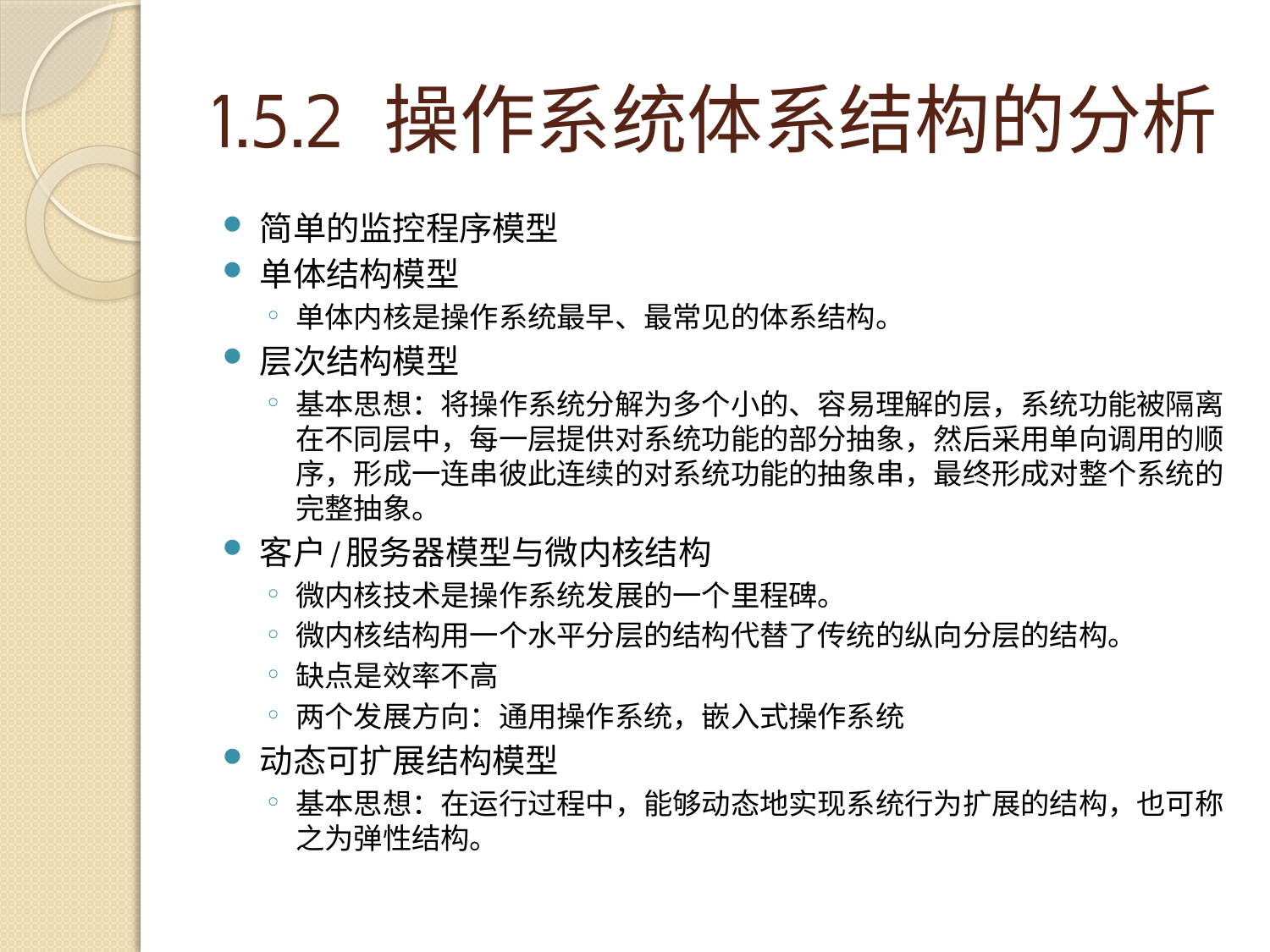

# 1.5.2 操作系统体系结构的分析
简单的监控程序模型
单体结构模型
单体内核是操作系统最早、最常见的体系结构。
层次结构模型
基本思想：将操作系统分解为多个小的、容易理解的层，系统功能被隔离在不同层中，每一层提供对系统功能的部分抽象，然后采用单向调用的顺序，形成一连串彼此连续的对系统功能的抽象串，最终形成对整个系统的完整抽象。
客户/服务器模型与微内核结构
微内核技术是操作系统发展的一个里程碑。
微内核结构用一个水平分层的结构代替了传统的纵向分层的结构。
缺点是效率不高
两个发展方向：通用操作系统，嵌入式操作系统
动态可扩展结构模型
基本思想：在运行过程中，能够动态地实现系统行为扩展的结构，也可称之为弹性结构。